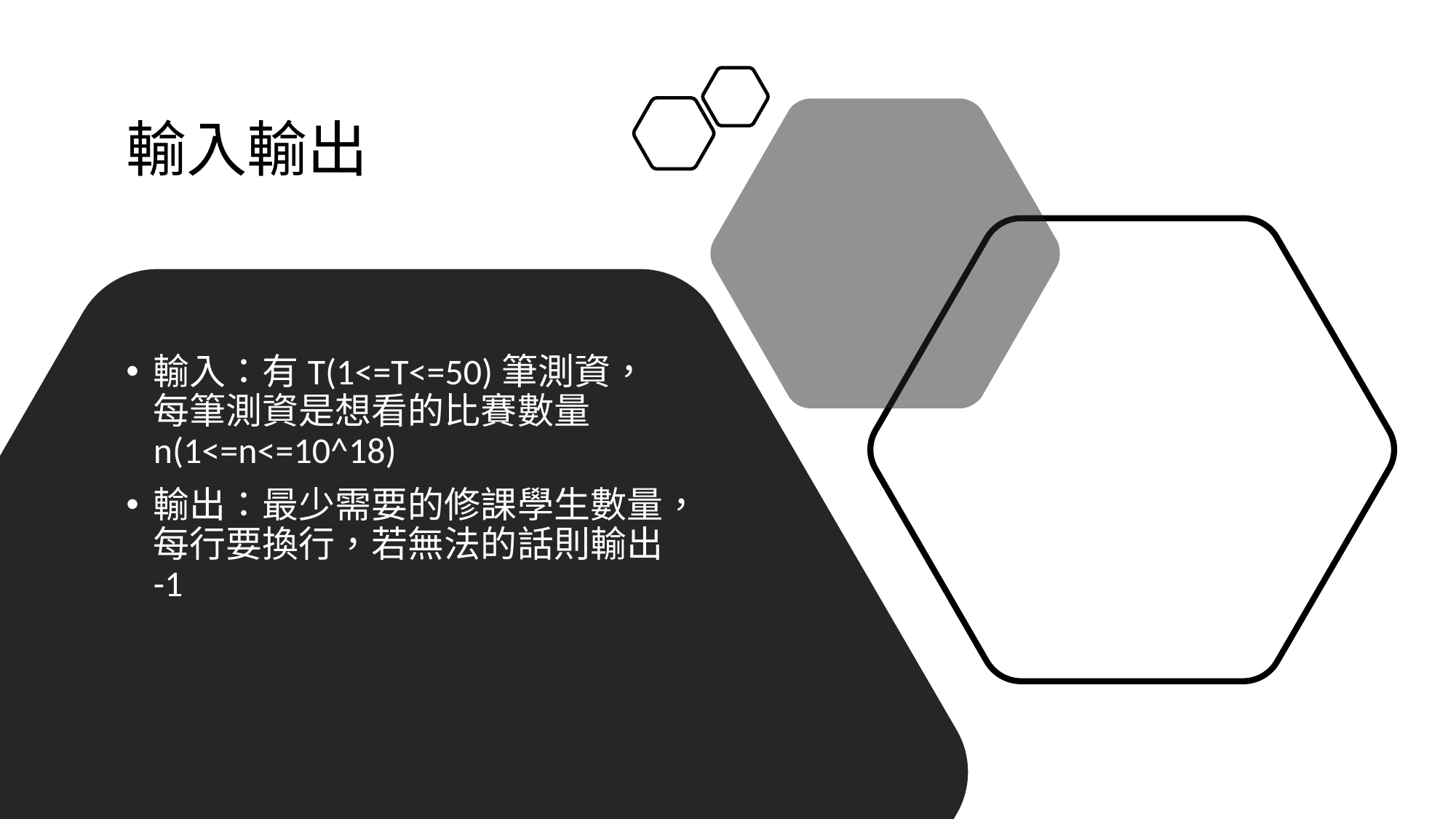

# 輸入輸出

輸入：有T(1<=T<=50)筆測資，每筆測資是想看的比賽數量n(1<=n<=10^18)
輸出：最少需要的修課學生數量，每行要換行，若無法的話則輸出 -1